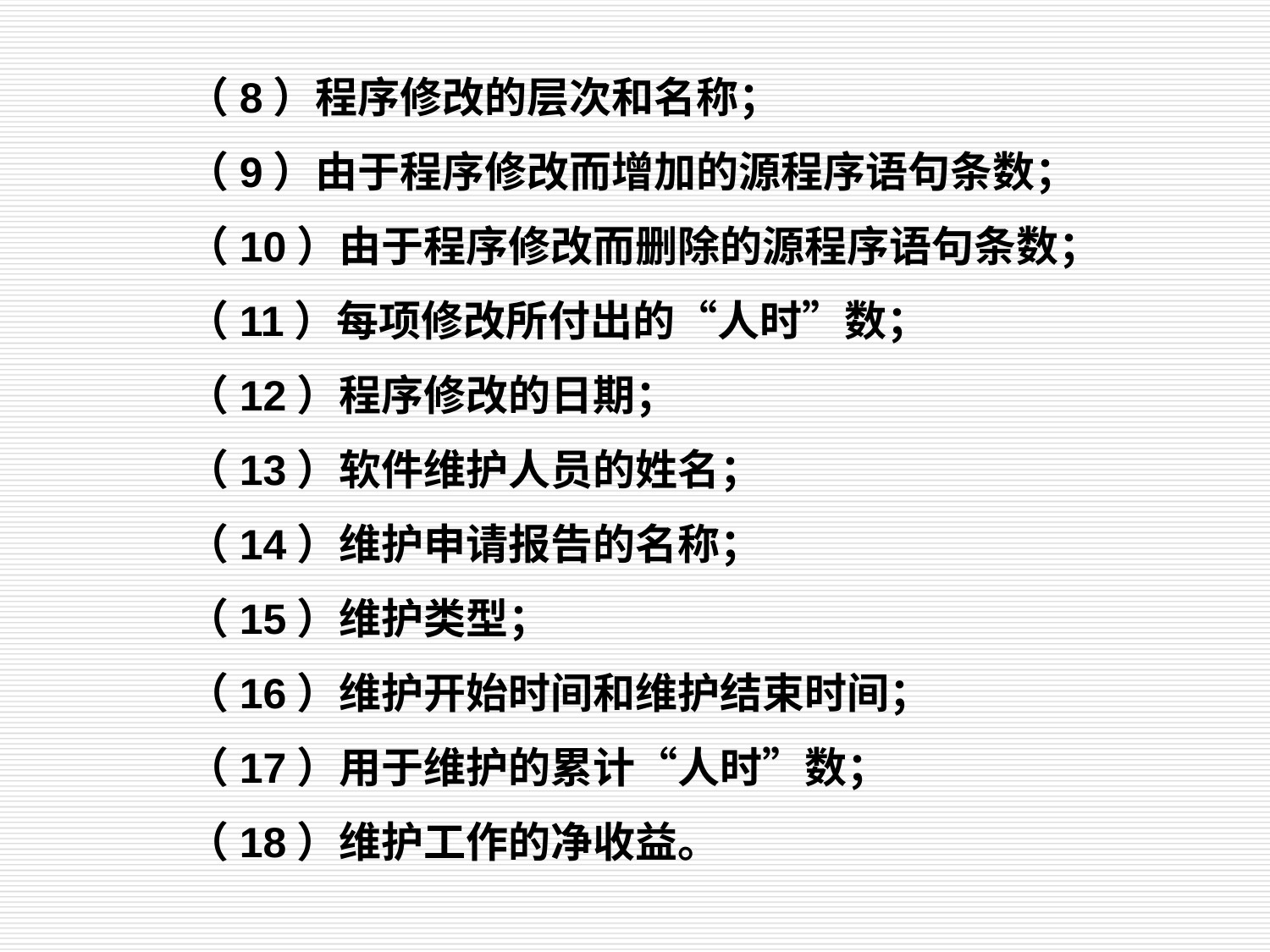

（8）程序修改的层次和名称；
（9）由于程序修改而增加的源程序语句条数；
（10）由于程序修改而删除的源程序语句条数；
（11）每项修改所付出的“人时”数；
（12）程序修改的日期；
（13）软件维护人员的姓名；
（14）维护申请报告的名称；
（15）维护类型；
（16）维护开始时间和维护结束时间；
（17）用于维护的累计“人时”数；
（18）维护工作的净收益。